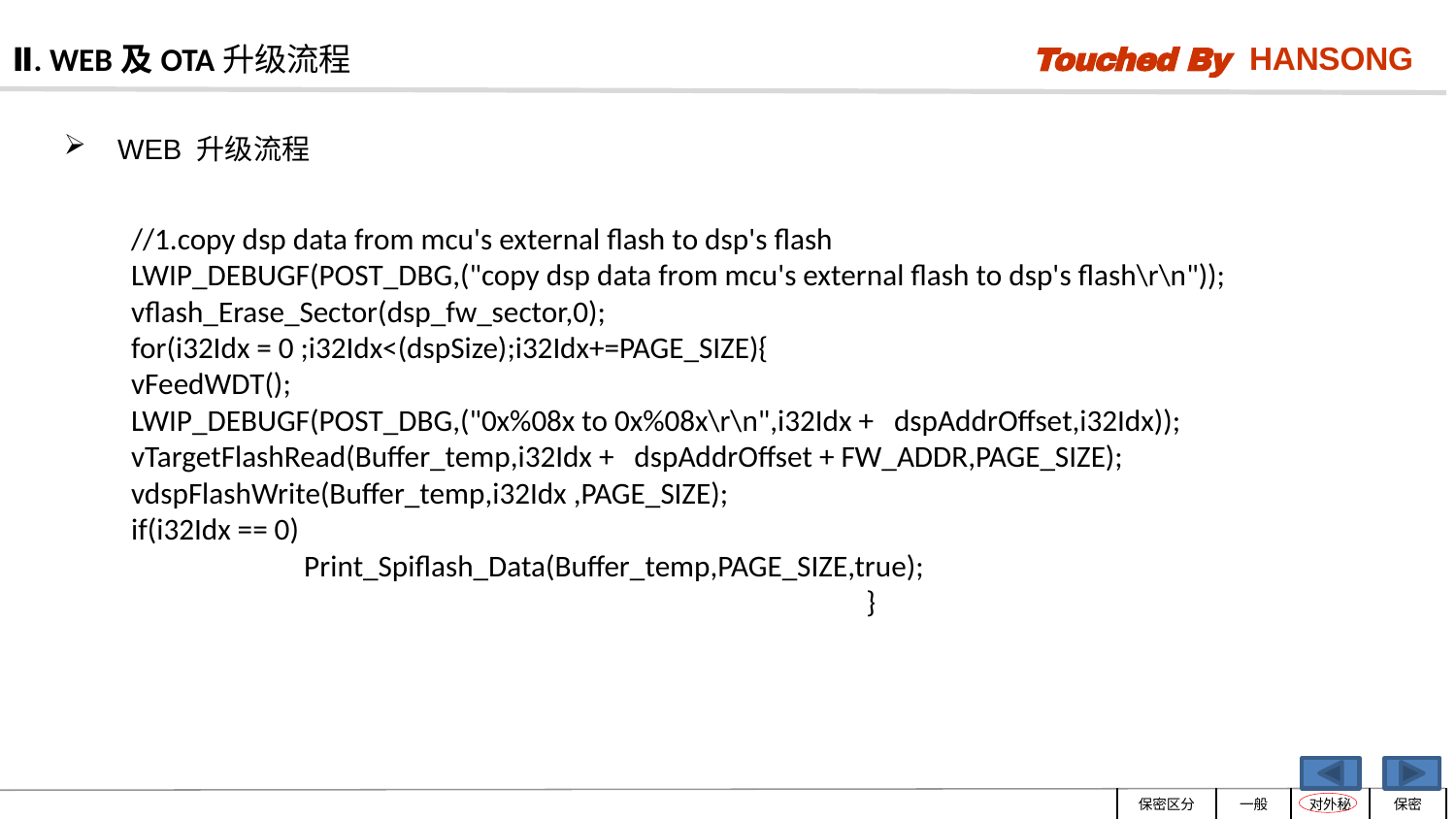

Ⅱ. WEB及OTA升级流程

 WEB 升级流程
//1.copy dsp data from mcu's external flash to dsp's flash
LWIP_DEBUGF(POST_DBG,("copy dsp data from mcu's external flash to dsp's flash\r\n"));
vflash_Erase_Sector(dsp_fw_sector,0);
for(i32Idx = 0 ;i32Idx<(dspSize);i32Idx+=PAGE_SIZE){
vFeedWDT();
LWIP_DEBUGF(POST_DBG,("0x%08x to 0x%08x\r\n",i32Idx +   dspAddrOffset,i32Idx));
vTargetFlashRead(Buffer_temp,i32Idx +   dspAddrOffset + FW_ADDR,PAGE_SIZE);
vdspFlashWrite(Buffer_temp,i32Idx ,PAGE_SIZE);
if(i32Idx == 0)	 							    Print_Spiflash_Data(Buffer_temp,PAGE_SIZE,true);
	 				 }